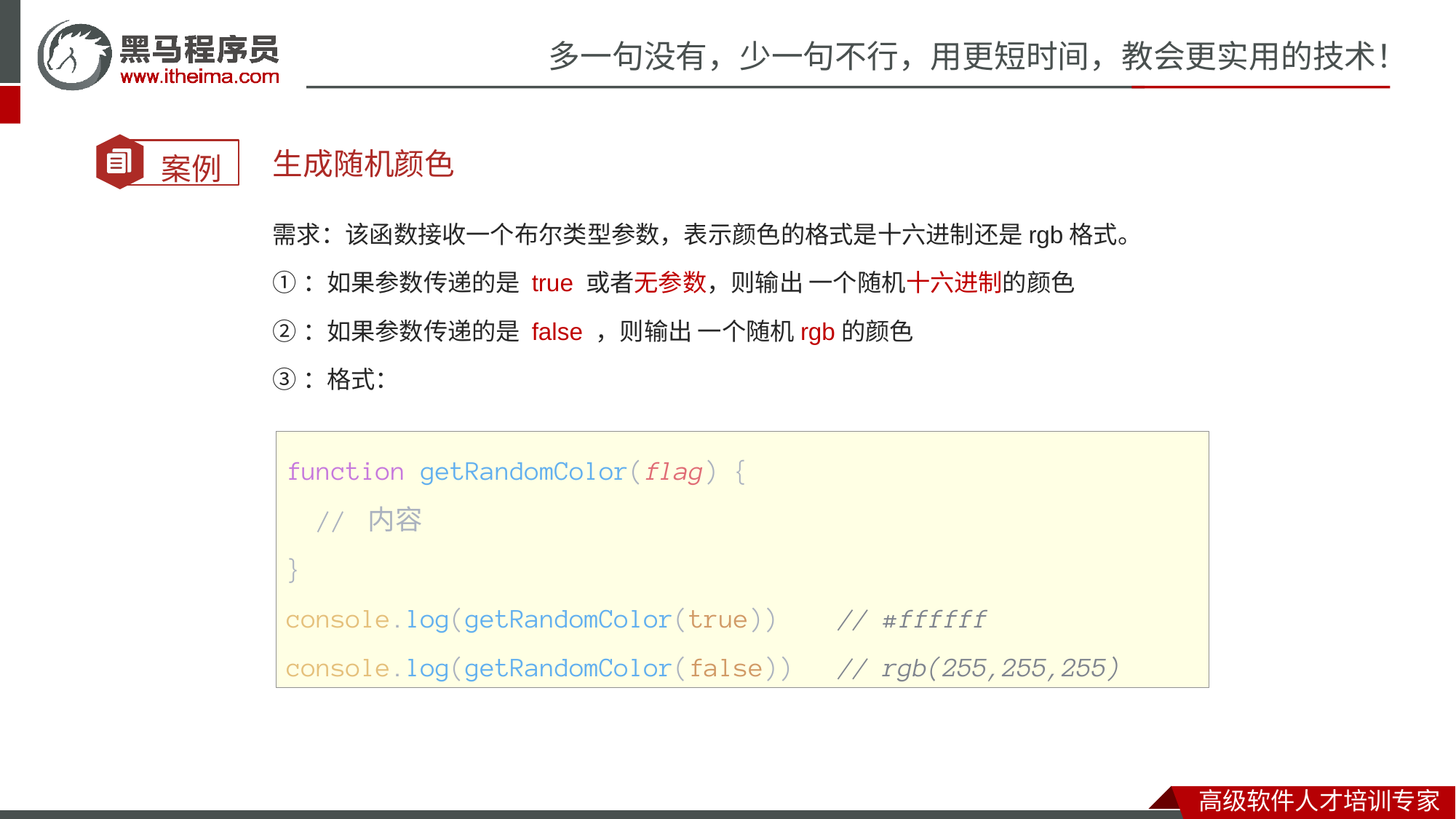

生成随机颜色
需求：该函数接收一个布尔类型参数，表示颜色的格式是十六进制还是rgb格式。
①：如果参数传递的是 true 或者无参数，则输出 一个随机十六进制的颜色
②：如果参数传递的是 false ，则输出 一个随机rgb的颜色
③：格式：
function getRandomColor(flag) {
  // 内容
}
console.log(getRandomColor(true))    // #ffffff
console.log(getRandomColor(false))   // rgb(255,255,255)